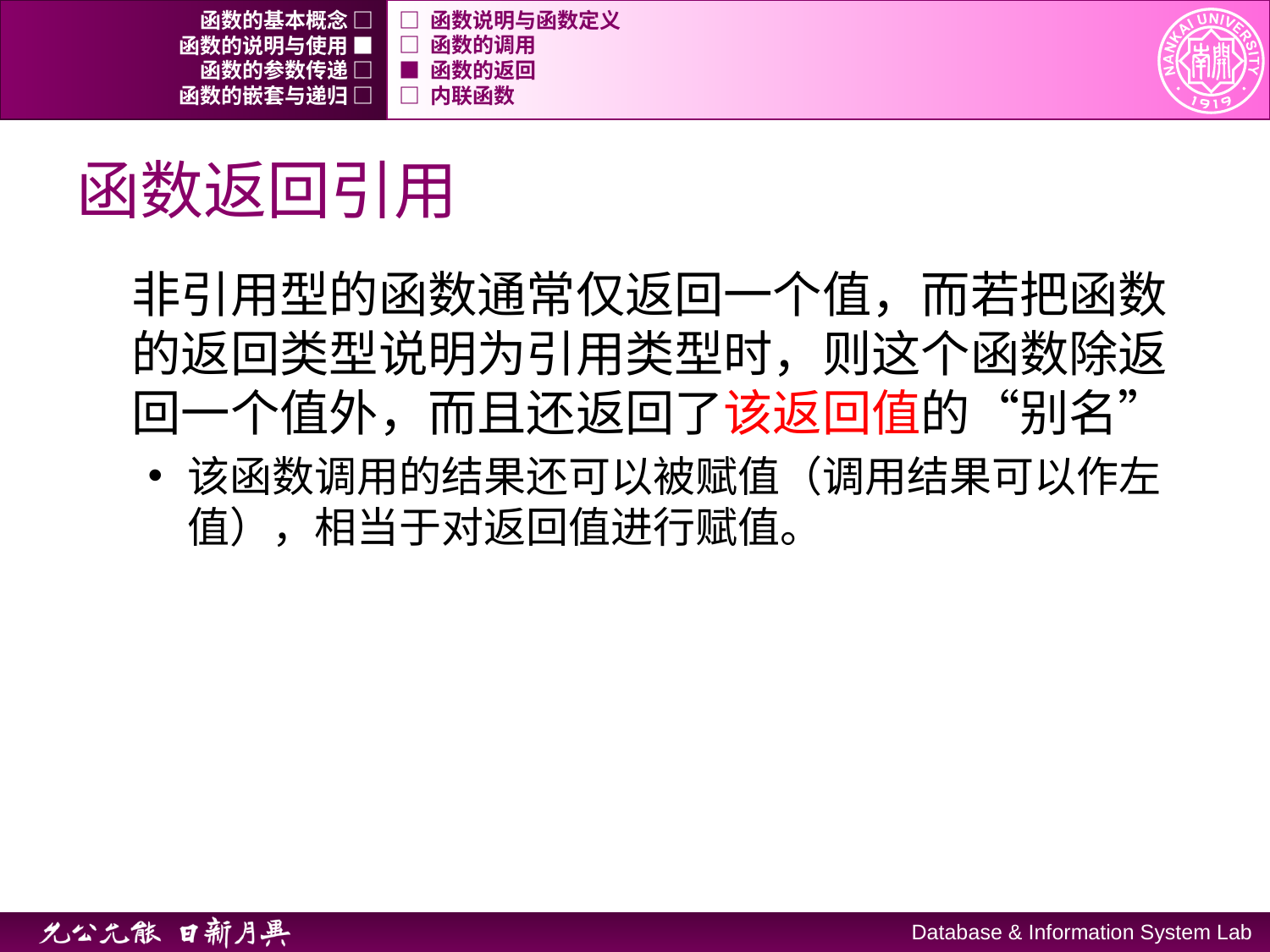

函数的基本概念 □
□ 函数说明与函数定义
函数的说明与使用 ■
□ 函数的调用
函数的参数传递 □
■ 函数的返回
函数的嵌套与递归 □
□ 内联函数
# 函数返回引用
非引用型的函数通常仅返回一个值，而若把函数的返回类型说明为引用类型时，则这个函数除返回一个值外，而且还返回了该返回值的“别名”
该函数调用的结果还可以被赋值（调用结果可以作左值），相当于对返回值进行赋值。